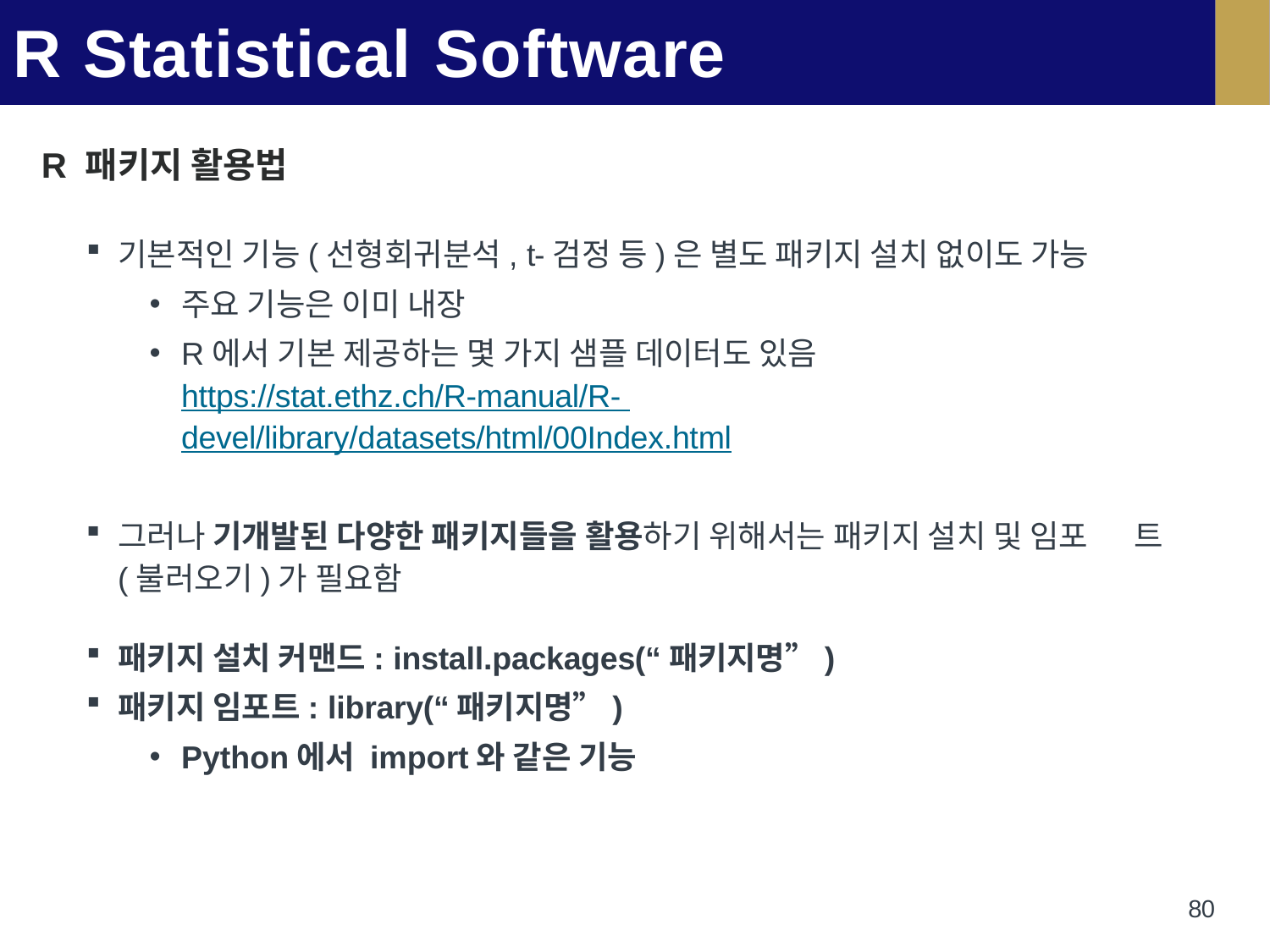

# R Statistical Software
R 패키지 활용법

기본적인 기능(선형회귀분석, t-검정 등)은 별도 패키지 설치 없이도 가능
주요 기능은 이미 내장
R에서 기본 제공하는 몇 가지 샘플 데이터도 있음 https://stat.ethz.ch/R-manual/R- devel/library/datasets/html/00Index.html
그러나 기개발된 다양한 패키지들을 활용하기 위해서는 패키지 설치 및 임포 	트(불러오기)가 필요함

패키지 설치 커맨드: install.packages(“패키지명”)
패키지 임포트: library(“패키지명”)
Python에서 import와 같은 기능
80